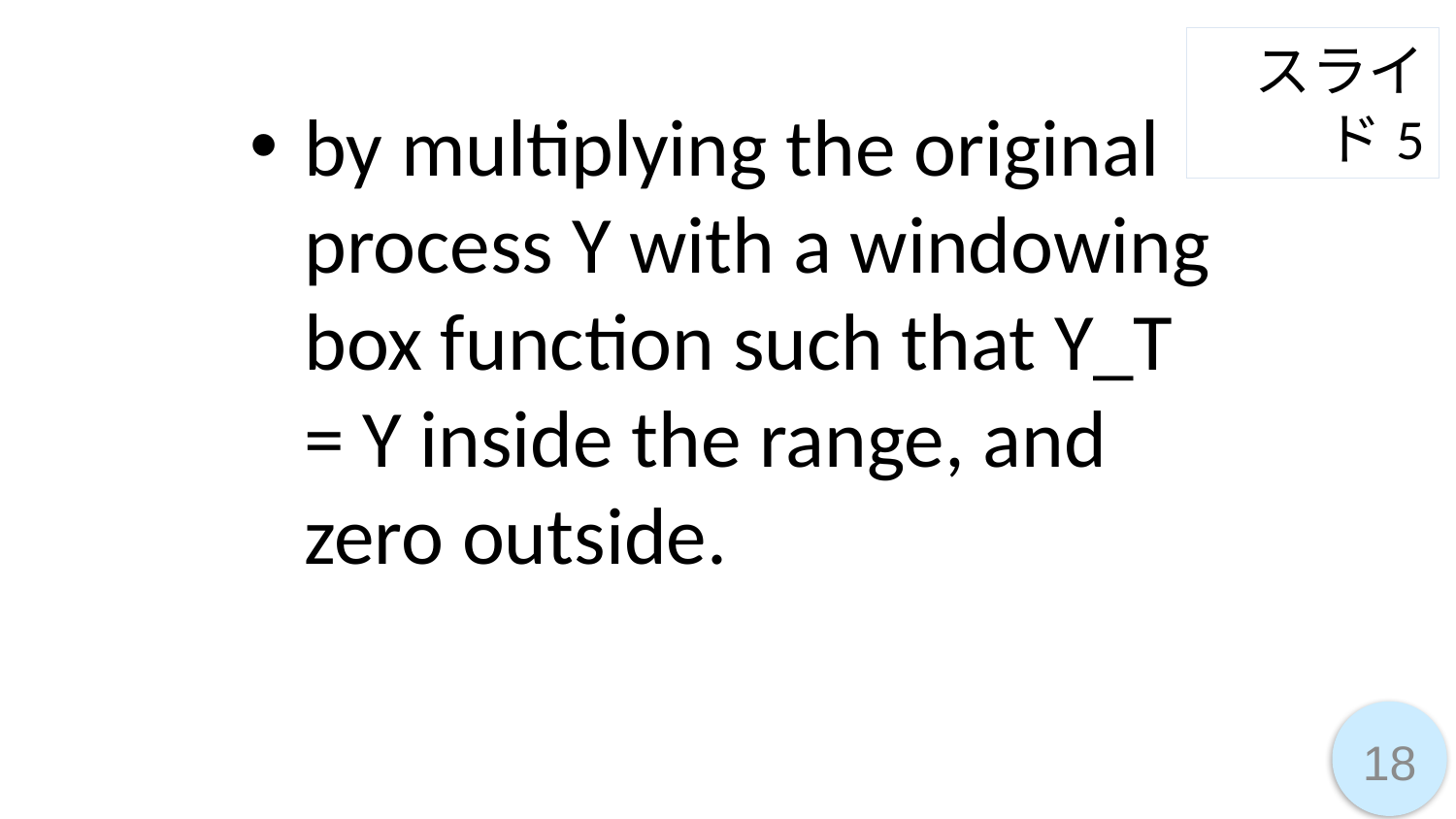

スライド5
by multiplying the original process Y with a windowing box function such that Y_T = Y inside the range, and zero outside.
18